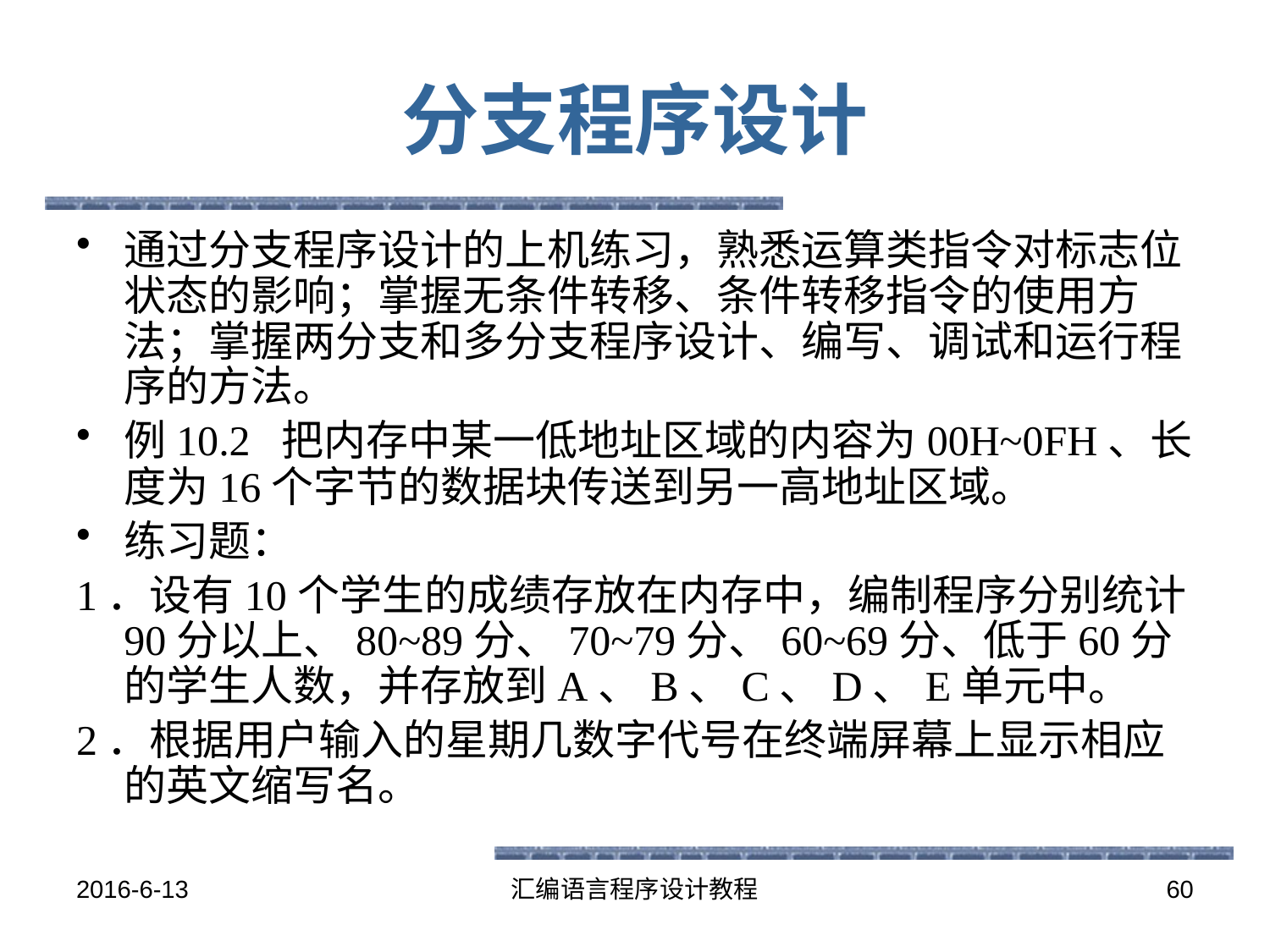

# 分支程序设计
通过分支程序设计的上机练习，熟悉运算类指令对标志位状态的影响；掌握无条件转移、条件转移指令的使用方法；掌握两分支和多分支程序设计、编写、调试和运行程序的方法。
例10.2  把内存中某一低地址区域的内容为00H~0FH、长度为16个字节的数据块传送到另一高地址区域。
练习题：
1．设有10个学生的成绩存放在内存中，编制程序分别统计90分以上、80~89分、70~79分、60~69分、低于60分的学生人数，并存放到A、B、C、D、E单元中。
2．根据用户输入的星期几数字代号在终端屏幕上显示相应的英文缩写名。
2016-6-13
汇编语言程序设计教程
60